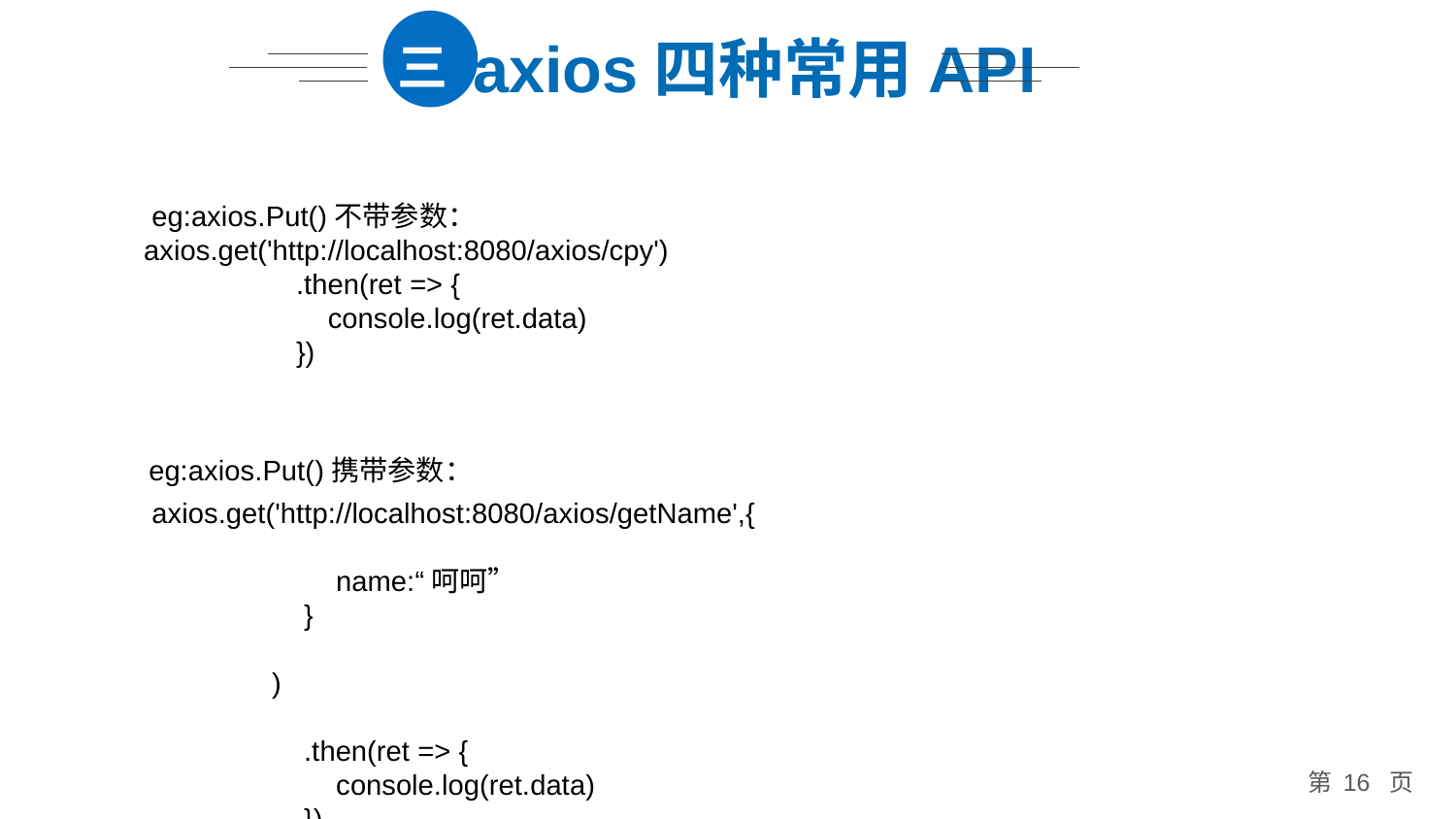

三
axios四种常用API
 eg:axios.Put()不带参数：
axios.get('http://localhost:8080/axios/cpy')
                   .then(ret => {
                       console.log(ret.data)
                   })
eg:axios.Put()携带参数：
 axios.get('http://localhost:8080/axios/getName',{

                        name:“呵呵”
                    }
                )
                    .then(ret => {
                        console.log(ret.data)
                    })